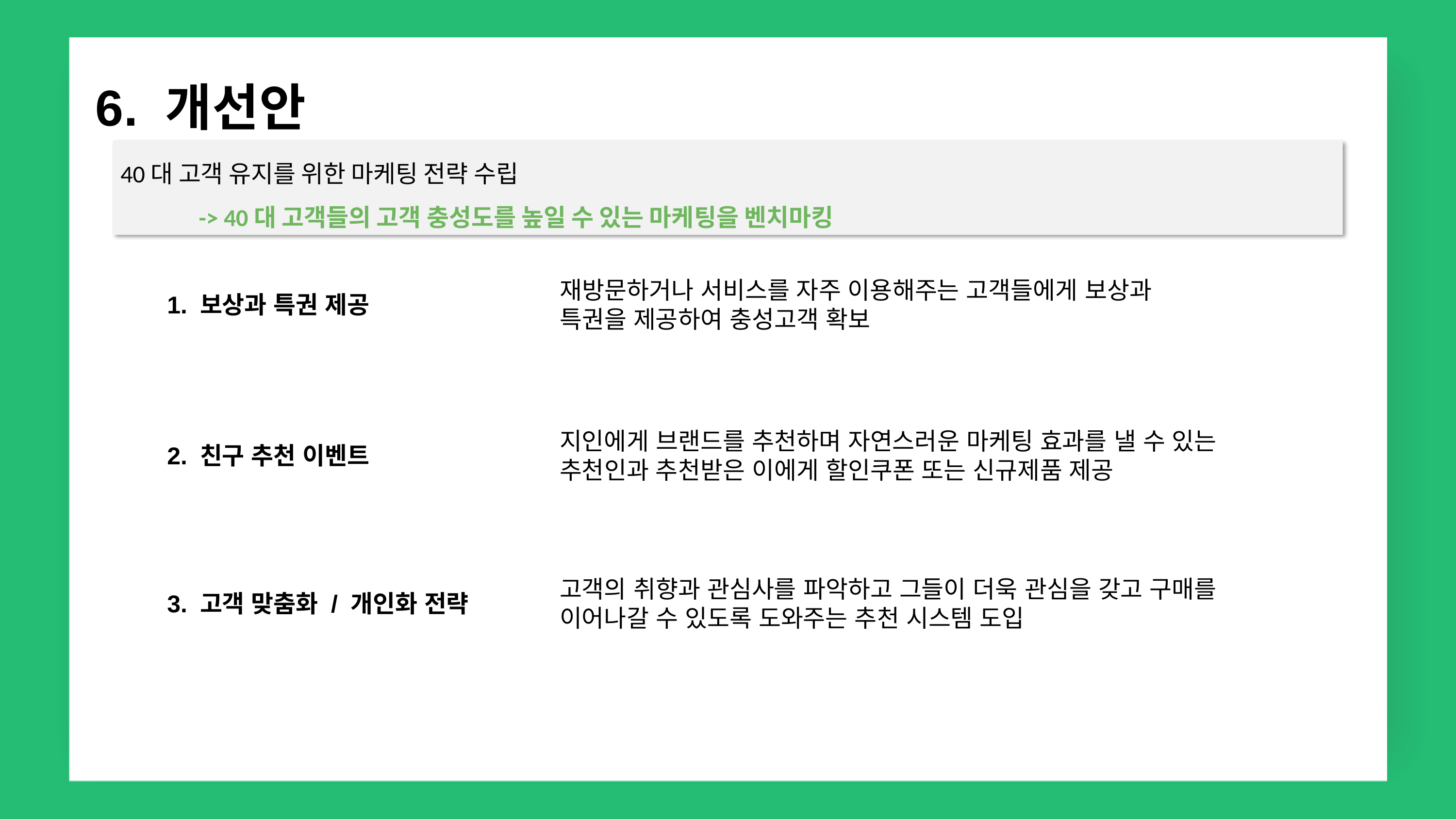

6. 개선안
40대 고객 유지를 위한 마케팅 전략 수립
	 -> 40대 고객들의 고객 충성도를 높일 수 있는 마케팅을 벤치마킹
재방문하거나 서비스를 자주 이용해주는 고객들에게 보상과 특권을 제공하여 충성고객 확보
1. 보상과 특권 제공
지인에게 브랜드를 추천하며 자연스러운 마케팅 효과를 낼 수 있는 추천인과 추천받은 이에게 할인쿠폰 또는 신규제품 제공
2. 친구 추천 이벤트
고객의 취향과 관심사를 파악하고 그들이 더욱 관심을 갖고 구매를 이어나갈 수 있도록 도와주는 추천 시스템 도입
3. 고객 맞춤화 / 개인화 전략